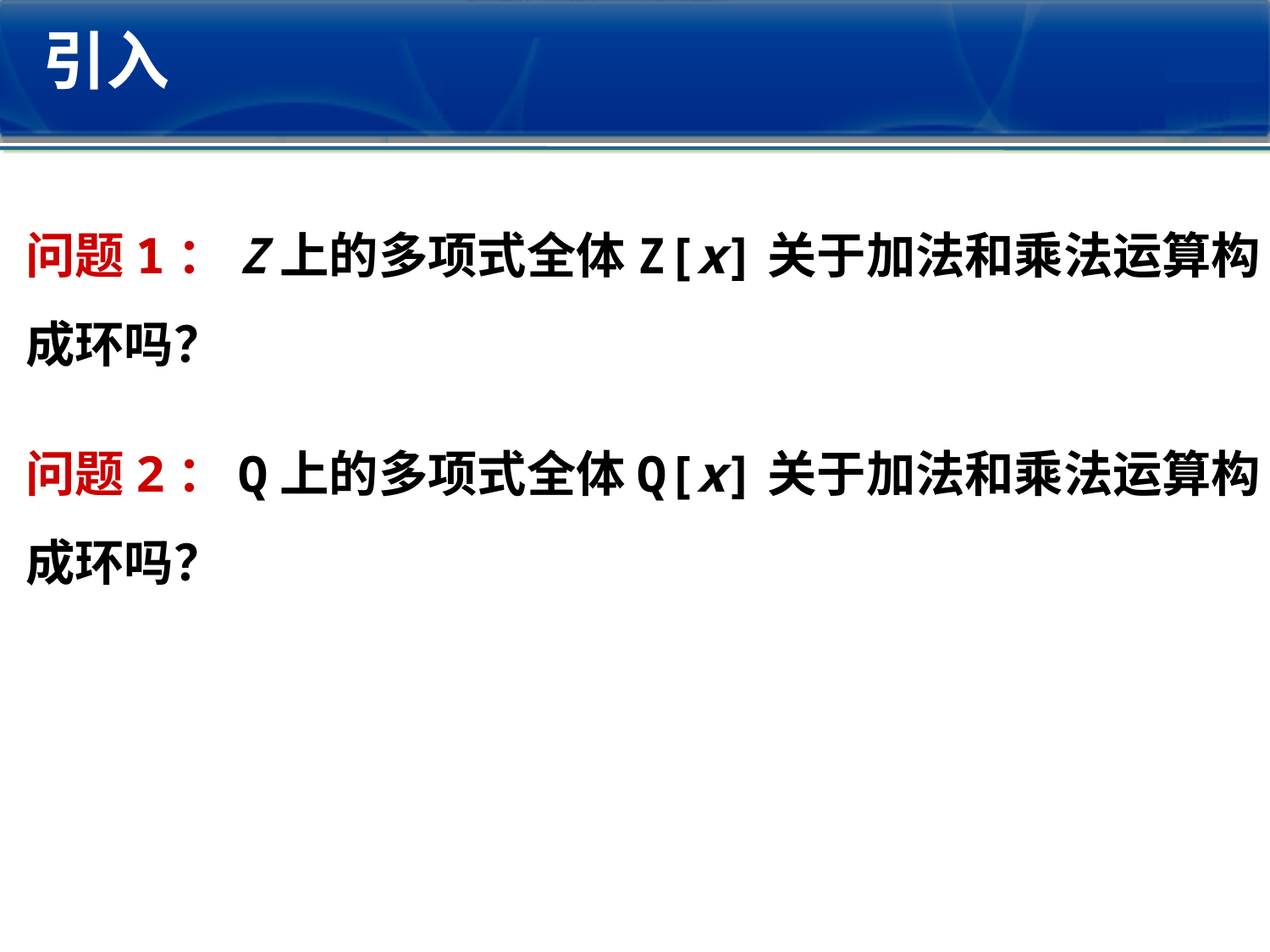

引入
问题1：Z上的多项式全体Z[x]关于加法和乘法运算构
成环吗？
问题2：Q上的多项式全体Q[x]关于加法和乘法运算构
成环吗？